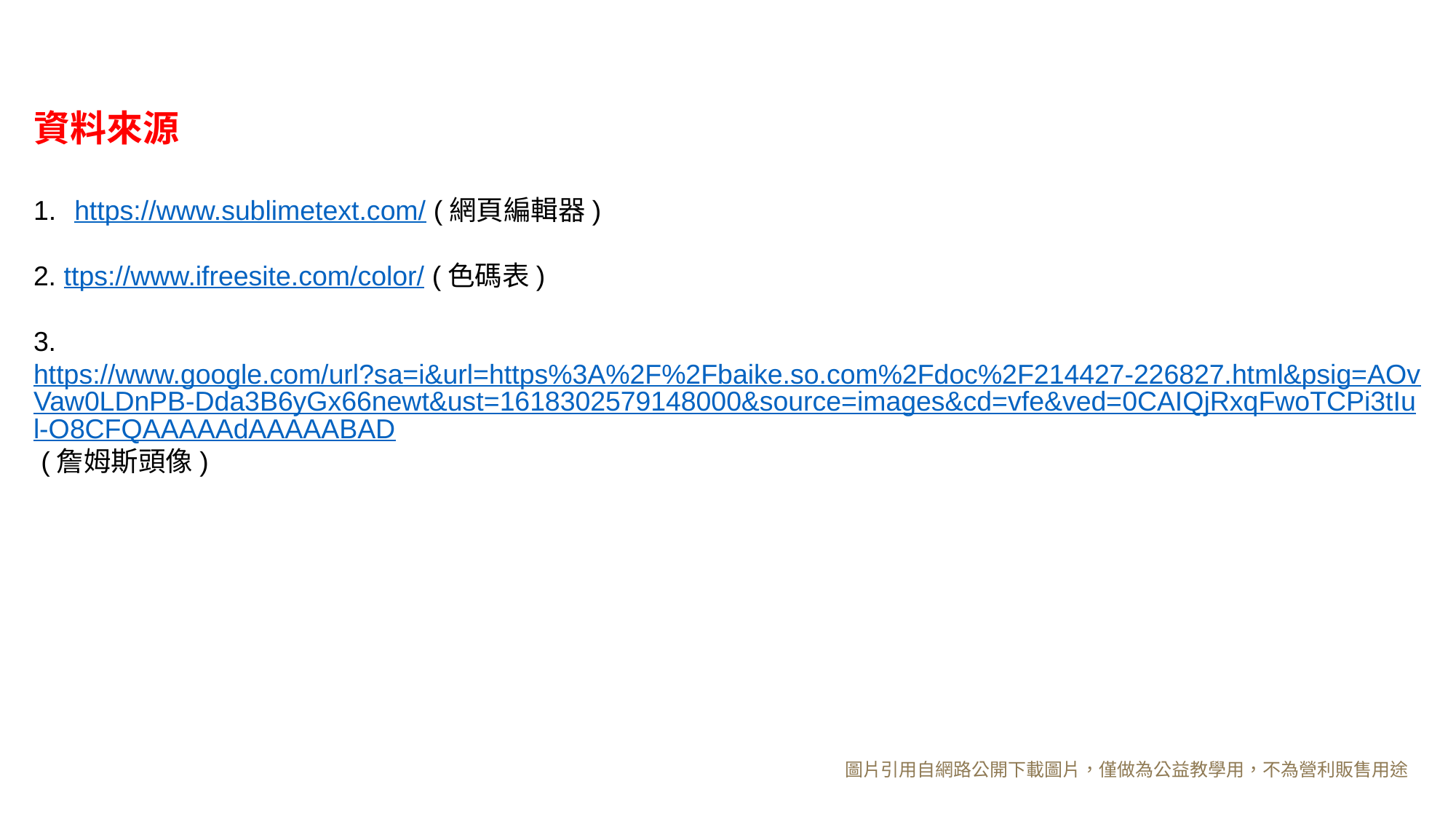

資料來源

https://www.sublimetext.com/ (網頁編輯器)

2. ttps://www.ifreesite.com/color/ (色碼表)

3. https://www.google.com/url?sa=i&url=https%3A%2F%2Fbaike.so.com%2Fdoc%2F214427-226827.html&psig=AOvVaw0LDnPB-Dda3B6yGx66newt&ust=1618302579148000&source=images&cd=vfe&ved=0CAIQjRxqFwoTCPi3tIul-O8CFQAAAAAdAAAAABAD (詹姆斯頭像)

圖片引用自網路公開下載圖片，僅做為公益教學用，不為營利販售用途